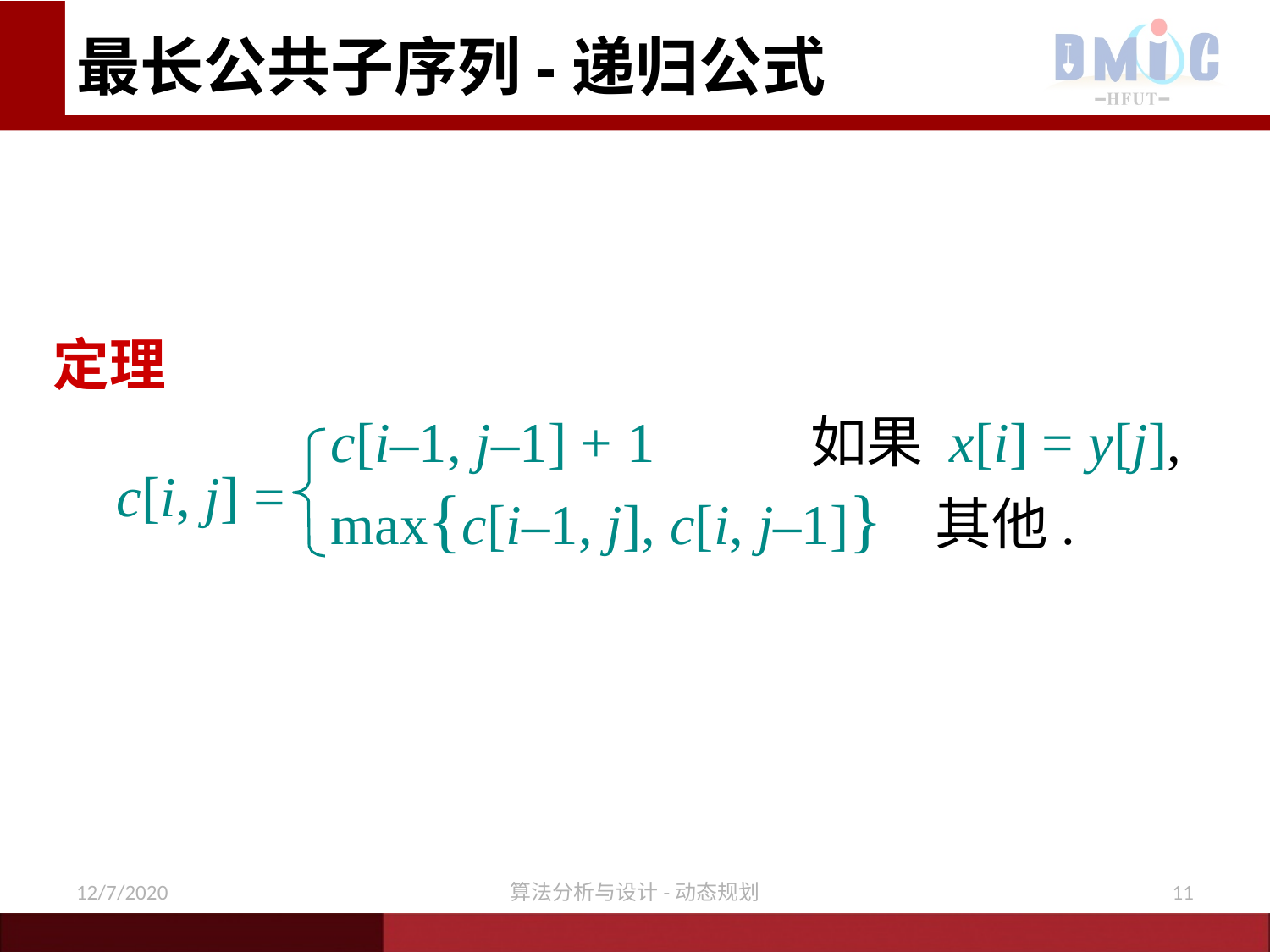

# 最长公共子序列-递归公式
定理

c[i, j] =
c[i–1, j–1] + 1	      如果 x[i] = y[j], max{c[i–1, j], c[i, j–1]}  其他.

12/7/2020
算法分析与设计-动态规划
11